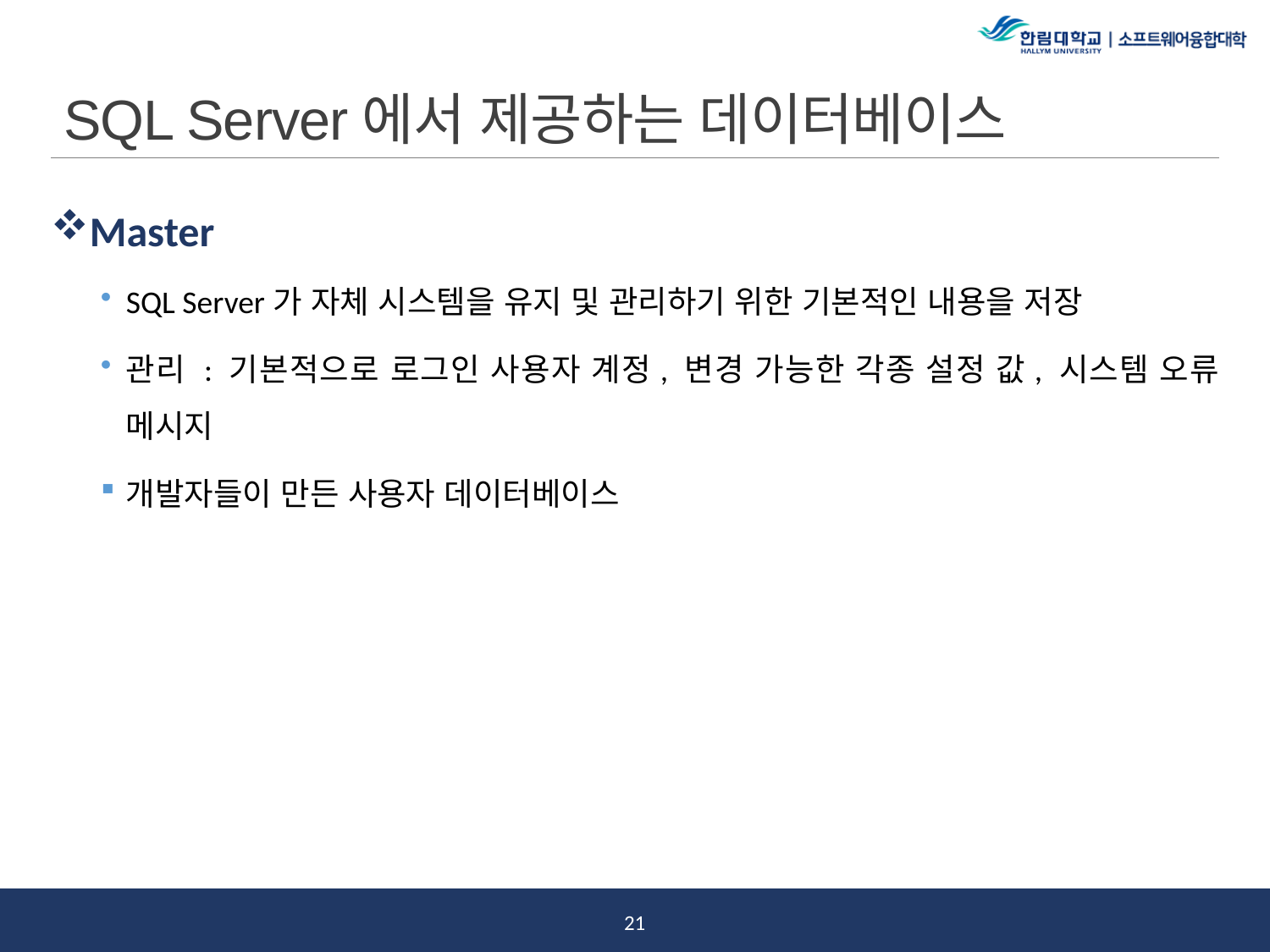

# SQL Server에서 제공하는 데이터베이스
Master
SQL Server가 자체 시스템을 유지 및 관리하기 위한 기본적인 내용을 저장
관리 : 기본적으로 로그인 사용자 계정, 변경 가능한 각종 설정 값, 시스템 오류 메시지
개발자들이 만든 사용자 데이터베이스

21